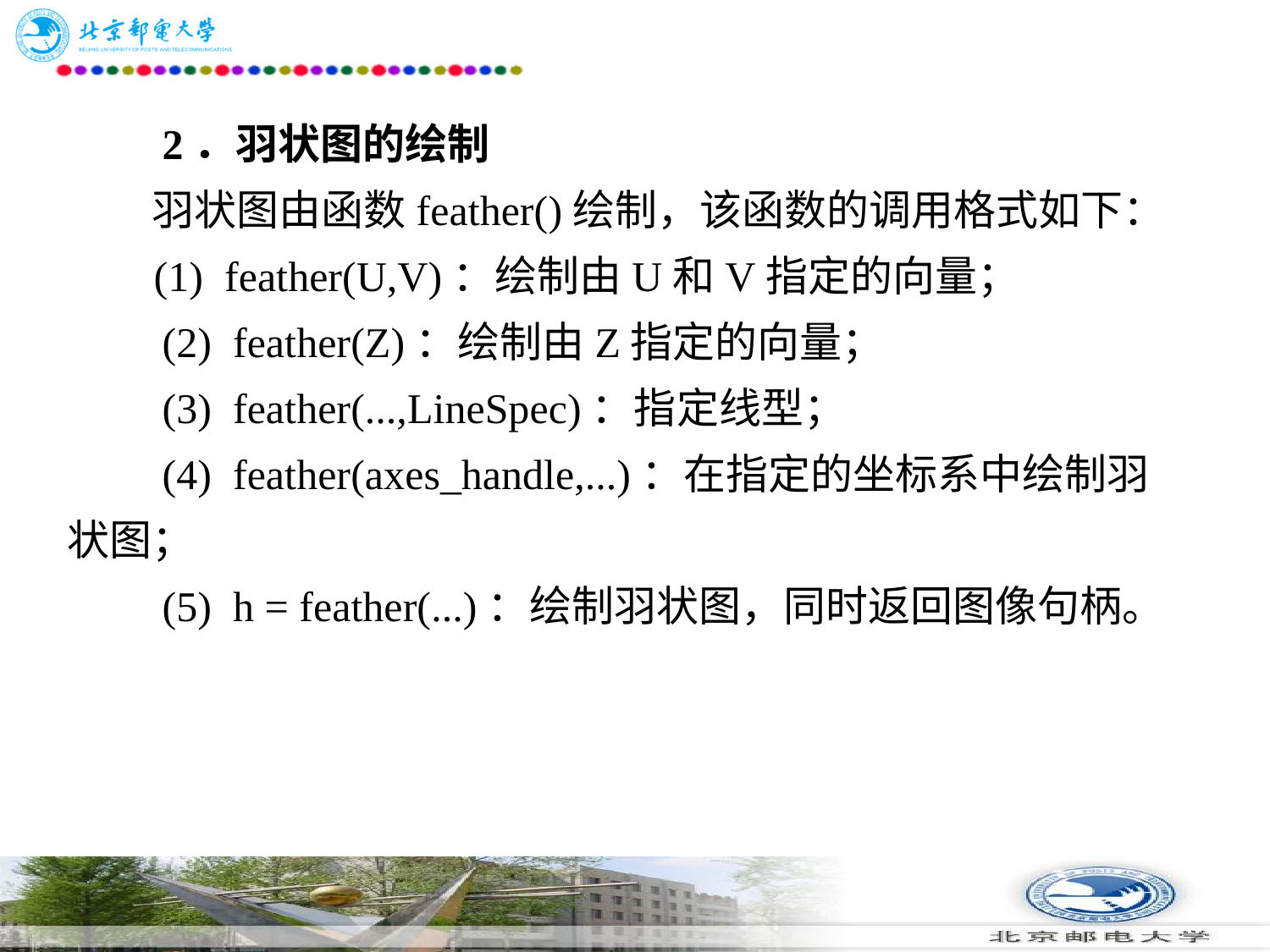

# 2．羽状图的绘制 　　羽状图由函数feather()绘制，该函数的调用格式如下： (1)  feather(U,V)：绘制由U和V指定的向量； 　　(2)  feather(Z)：绘制由Z指定的向量； 　　(3)  feather(...,LineSpec)：指定线型； 　　(4)  feather(axes_handle,...)：在指定的坐标系中绘制羽状图； 　　(5)  h = feather(...)：绘制羽状图，同时返回图像句柄。